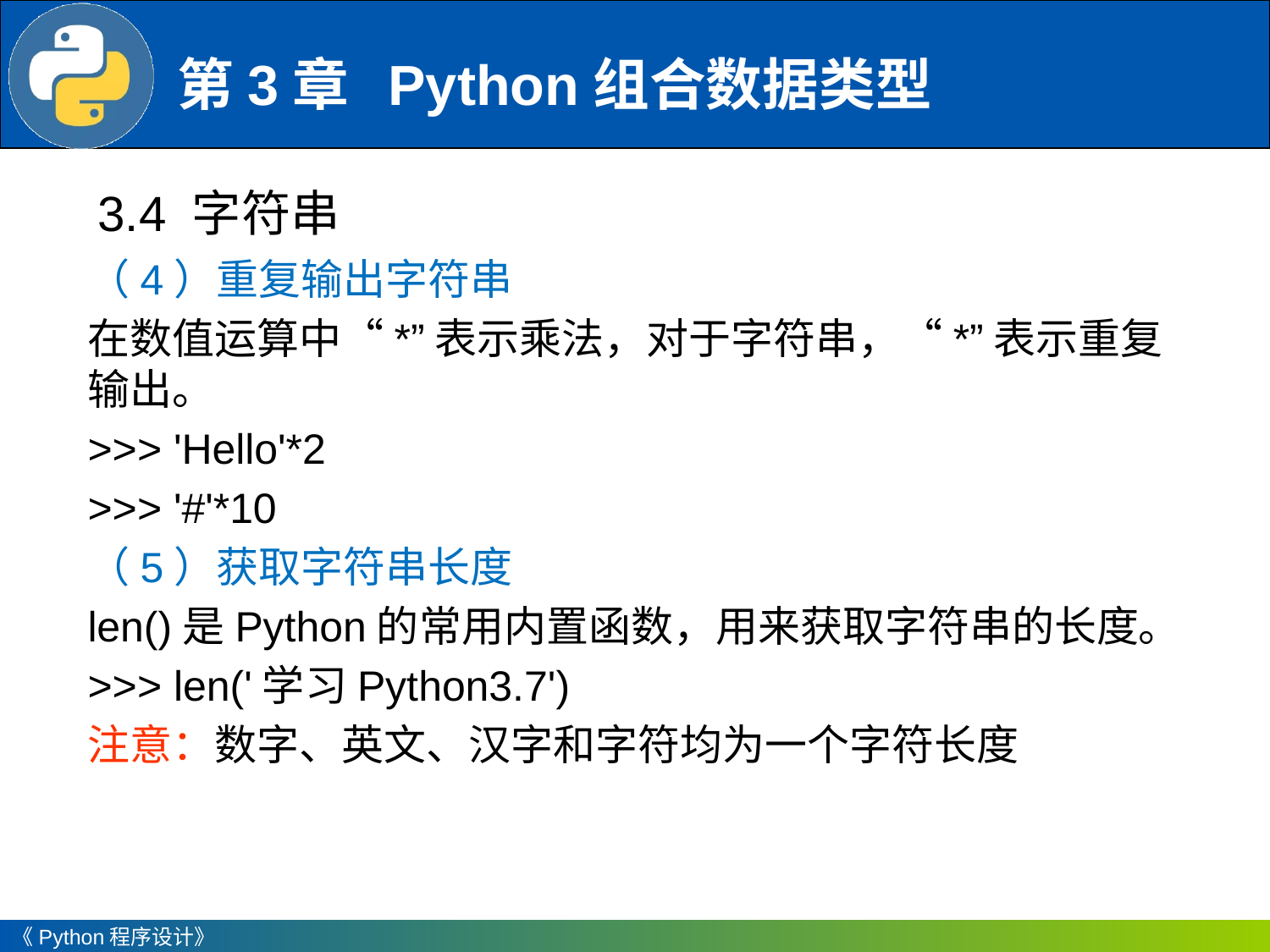

3.4 字符串
（4）重复输出字符串
在数值运算中“*”表示乘法，对于字符串，“*”表示重复输出。
>>> 'Hello'*2
>>> '#'*10
（5）获取字符串长度
len()是Python的常用内置函数，用来获取字符串的长度。
>>> len('学习Python3.7')
注意：数字、英文、汉字和字符均为一个字符长度